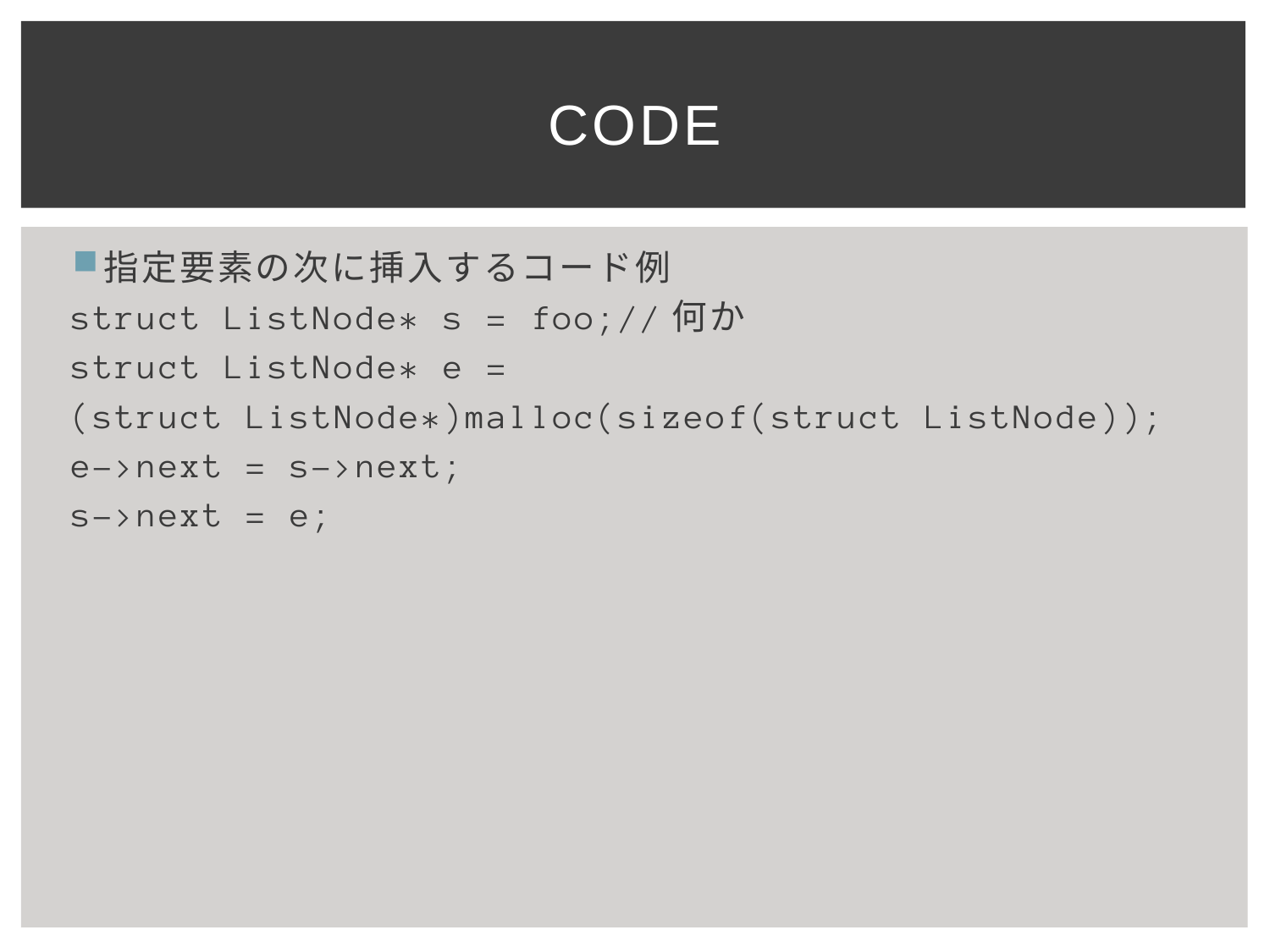

# Code
指定要素の次に挿入するコード例
struct ListNode* s = foo;//何か
struct ListNode* e =
(struct ListNode*)malloc(sizeof(struct ListNode));
e->next = s->next;
s->next = e;